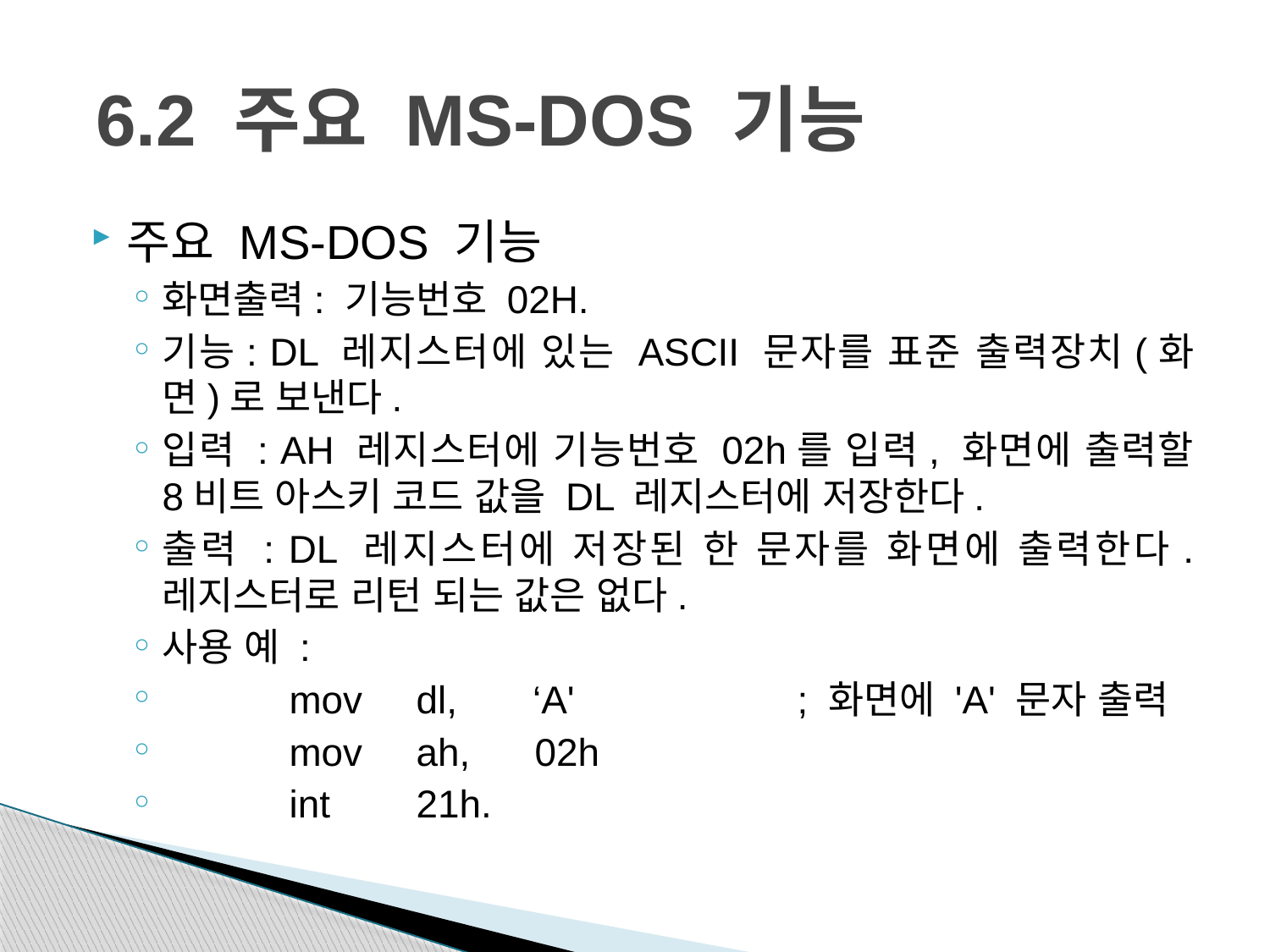

# 6.2 주요 MS-DOS 기능
주요 MS-DOS 기능
화면출력: 기능번호 02H.
기능: DL 레지스터에 있는 ASCII 문자를 표준 출력장치(화면)로 보낸다.
입력 : AH 레지스터에 기능번호 02h를 입력, 화면에 출력할 8비트 아스키 코드 값을 DL 레지스터에 저장한다.
출력 : DL 레지스터에 저장된 한 문자를 화면에 출력한다. 레지스터로 리턴 되는 값은 없다.
사용 예 :
	mov	dl,       ‘A'		; 화면에 'A' 문자 출력
	mov	ah,      02h
	int	21h.